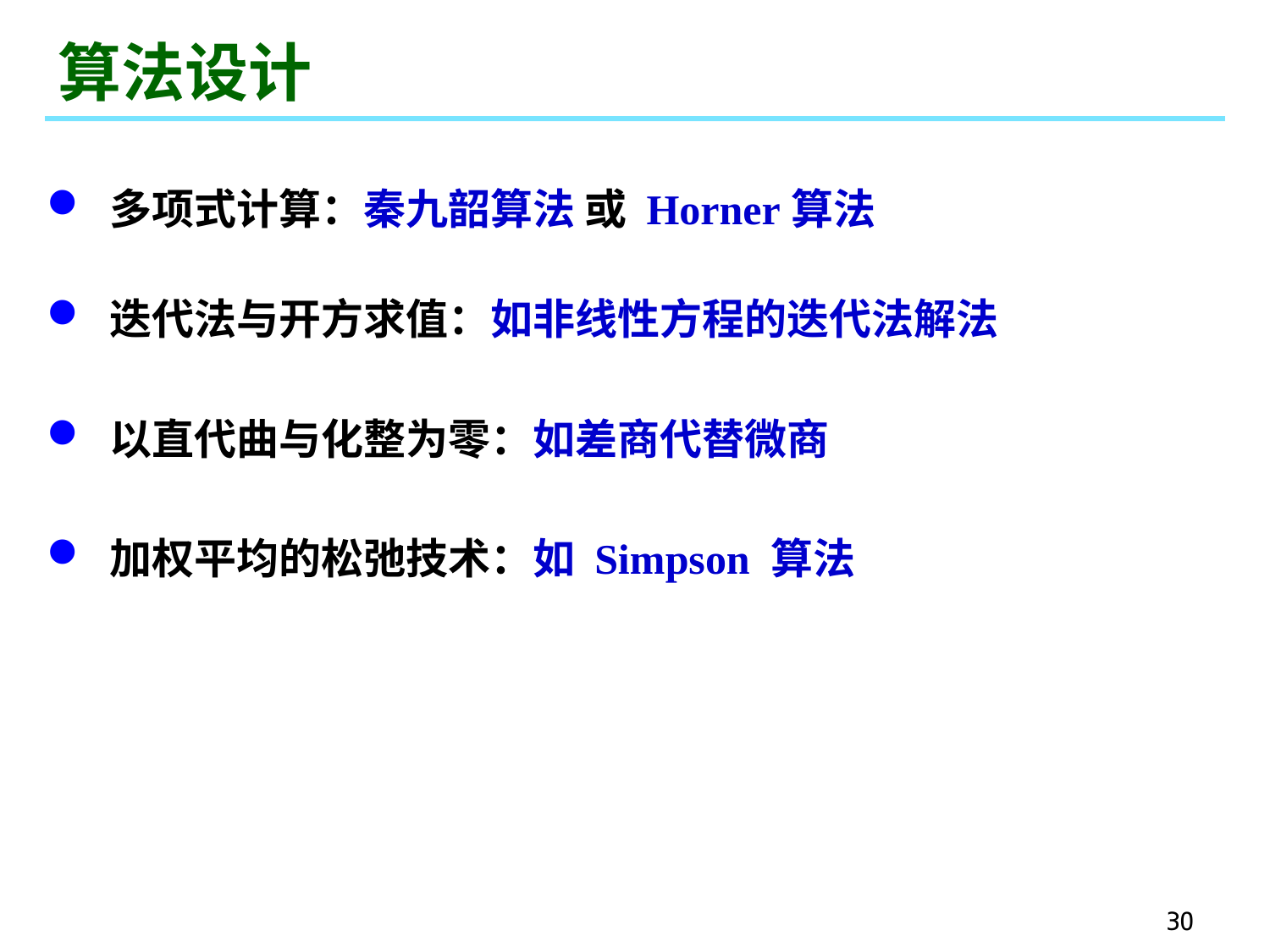

# 算法设计
 多项式计算：秦九韶算法 或 Horner算法
 迭代法与开方求值：如非线性方程的迭代法解法
 以直代曲与化整为零：如差商代替微商
 加权平均的松弛技术：如 Simpson 算法
30